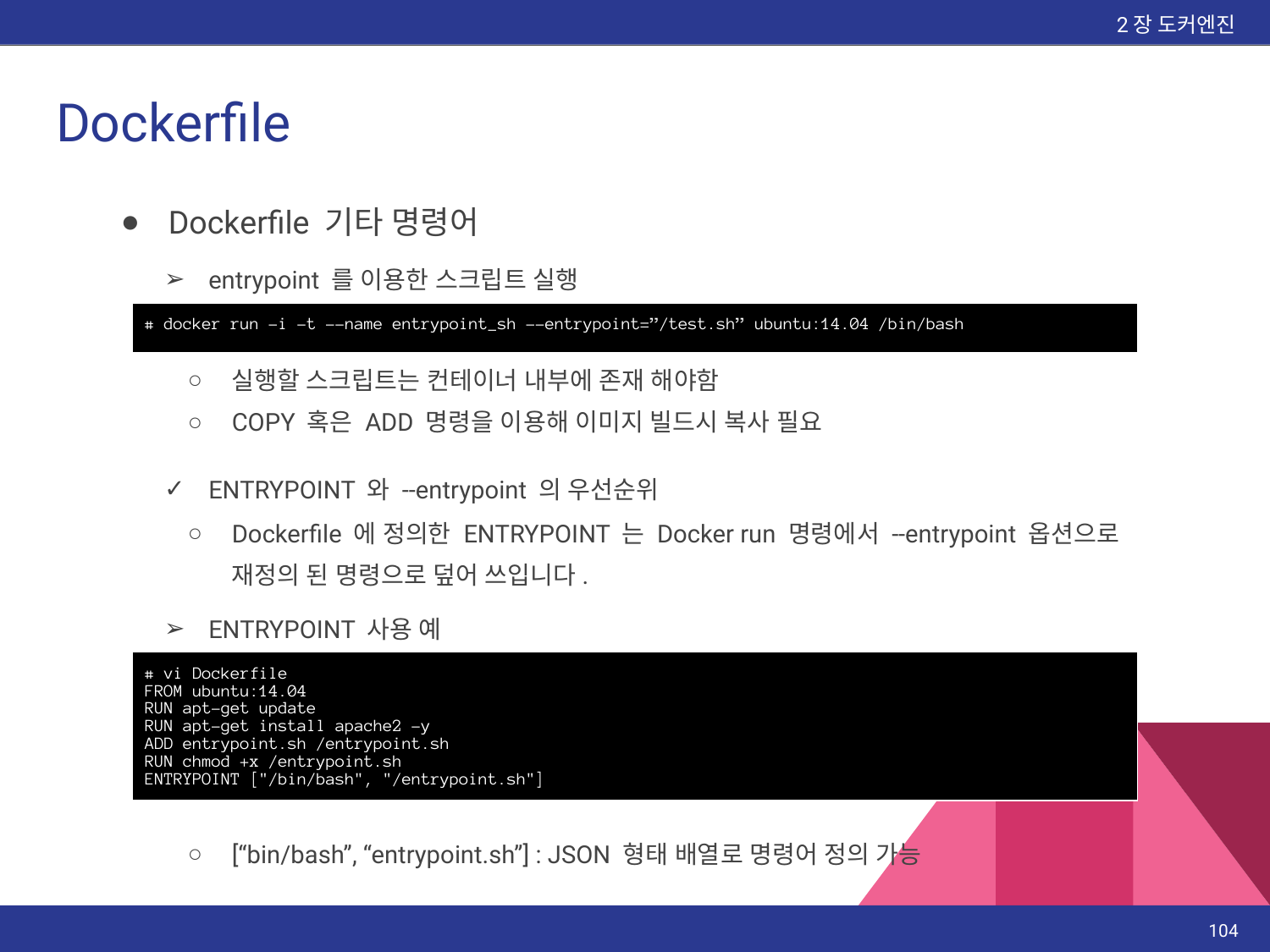

2장 도커엔진
# Dockerfile
Dockerfile 기타 명령어
entrypoint 를 이용한 스크립트 실행
| # docker run -i -t --name entrypoint\_sh --entrypoint=”/test.sh” ubuntu:14.04 /bin/bash |
| --- |
실행할 스크립트는 컨테이너 내부에 존재 해야함
COPY 혹은 ADD 명령을 이용해 이미지 빌드시 복사 필요
ENTRYPOINT 와 --entrypoint 의 우선순위

Dockerfile 에 정의한 ENTRYPOINT 는 Docker run 명령에서 --entrypoint 옵션으로
재정의 된 명령으로 덮어 쓰입니다.
ENTRYPOINT 사용 예
| # vi Dockerfile FROM ubuntu:14.04 RUN apt-get update RUN apt-get install apache2 -y ADD entrypoint.sh /entrypoint.sh RUN chmod +x /entrypoint.sh ENTRYPOINT ["/bin/bash", "/entrypoint.sh"] |
| --- |
[“bin/bash”, “entrypoint.sh”] : JSON 형태 배열로 명령어 정의 가능
104